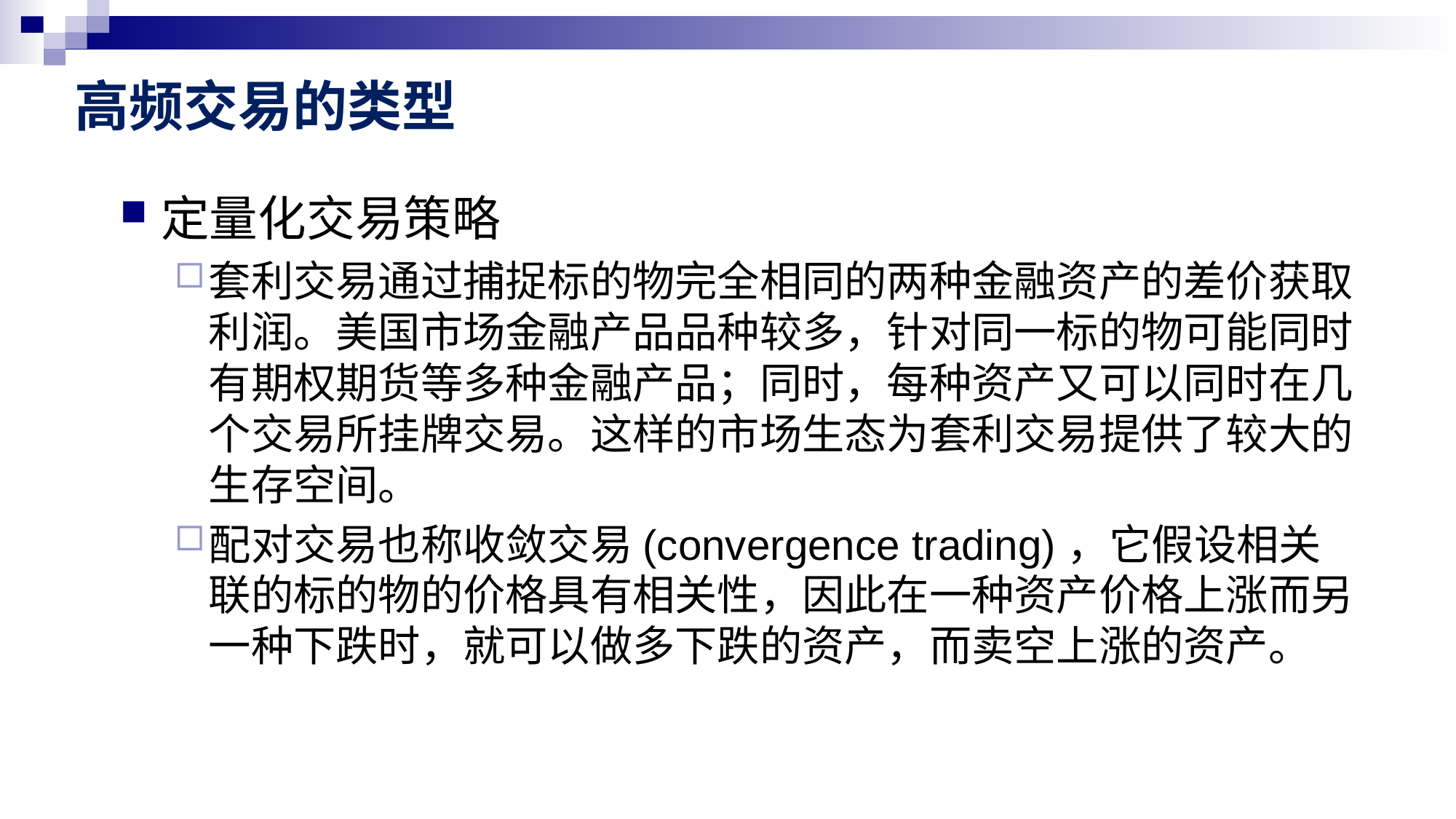

# 高频交易的类型
定量化交易策略
套利交易通过捕捉标的物完全相同的两种金融资产的差价获取利润。美国市场金融产品品种较多，针对同一标的物可能同时有期权期货等多种金融产品；同时，每种资产又可以同时在几个交易所挂牌交易。这样的市场生态为套利交易提供了较大的生存空间。
配对交易也称收敛交易(convergence trading)，它假设相关联的标的物的价格具有相关性，因此在一种资产价格上涨而另一种下跌时，就可以做多下跌的资产，而卖空上涨的资产。